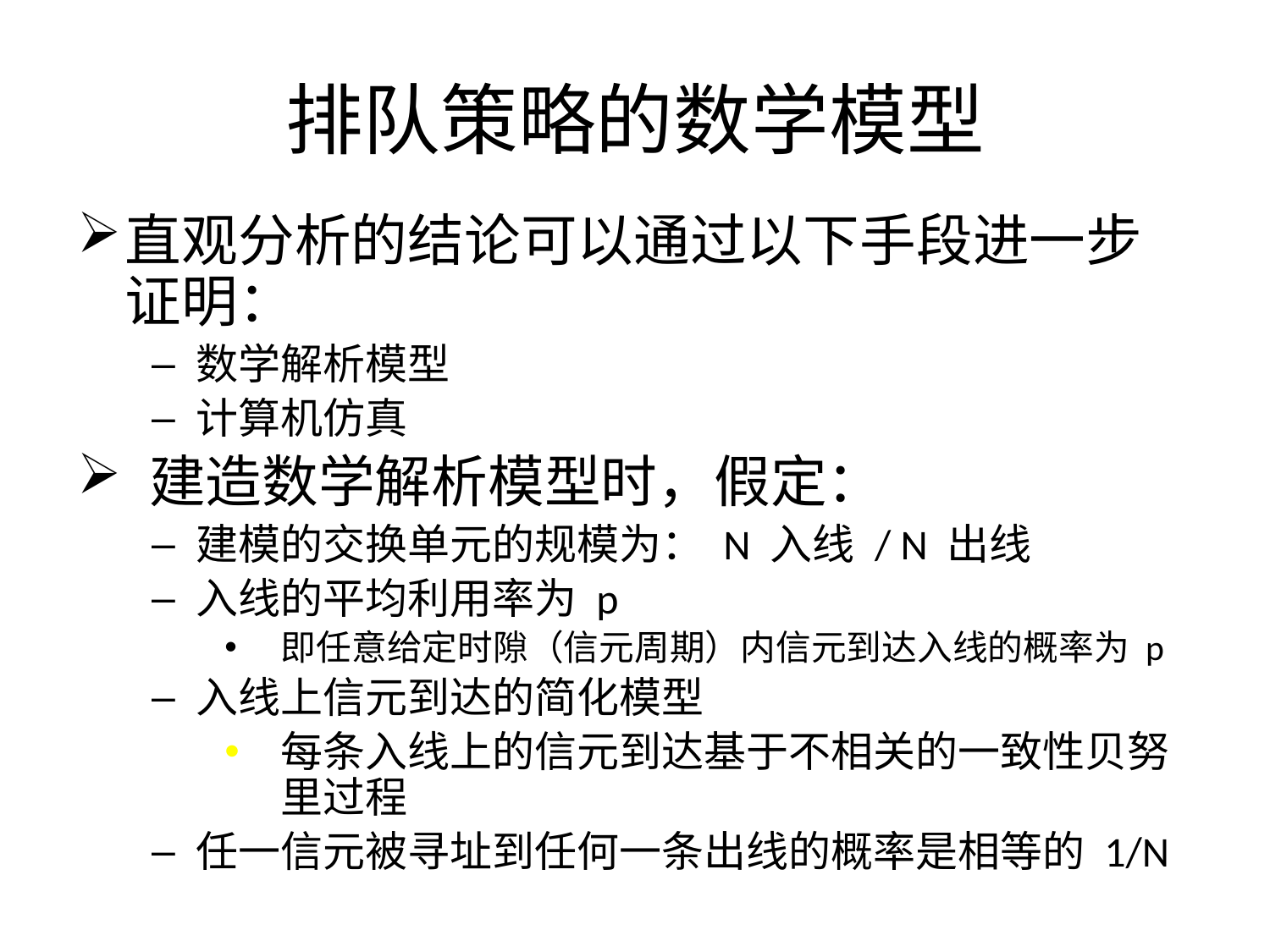

# 排队策略的数学模型
直观分析的结论可以通过以下手段进一步证明：
数学解析模型
计算机仿真
建造数学解析模型时，假定：
建模的交换单元的规模为： N 入线 / N 出线
入线的平均利用率为 p
即任意给定时隙（信元周期）内信元到达入线的概率为 p
入线上信元到达的简化模型
每条入线上的信元到达基于不相关的一致性贝努里过程
任一信元被寻址到任何一条出线的概率是相等的 1/N